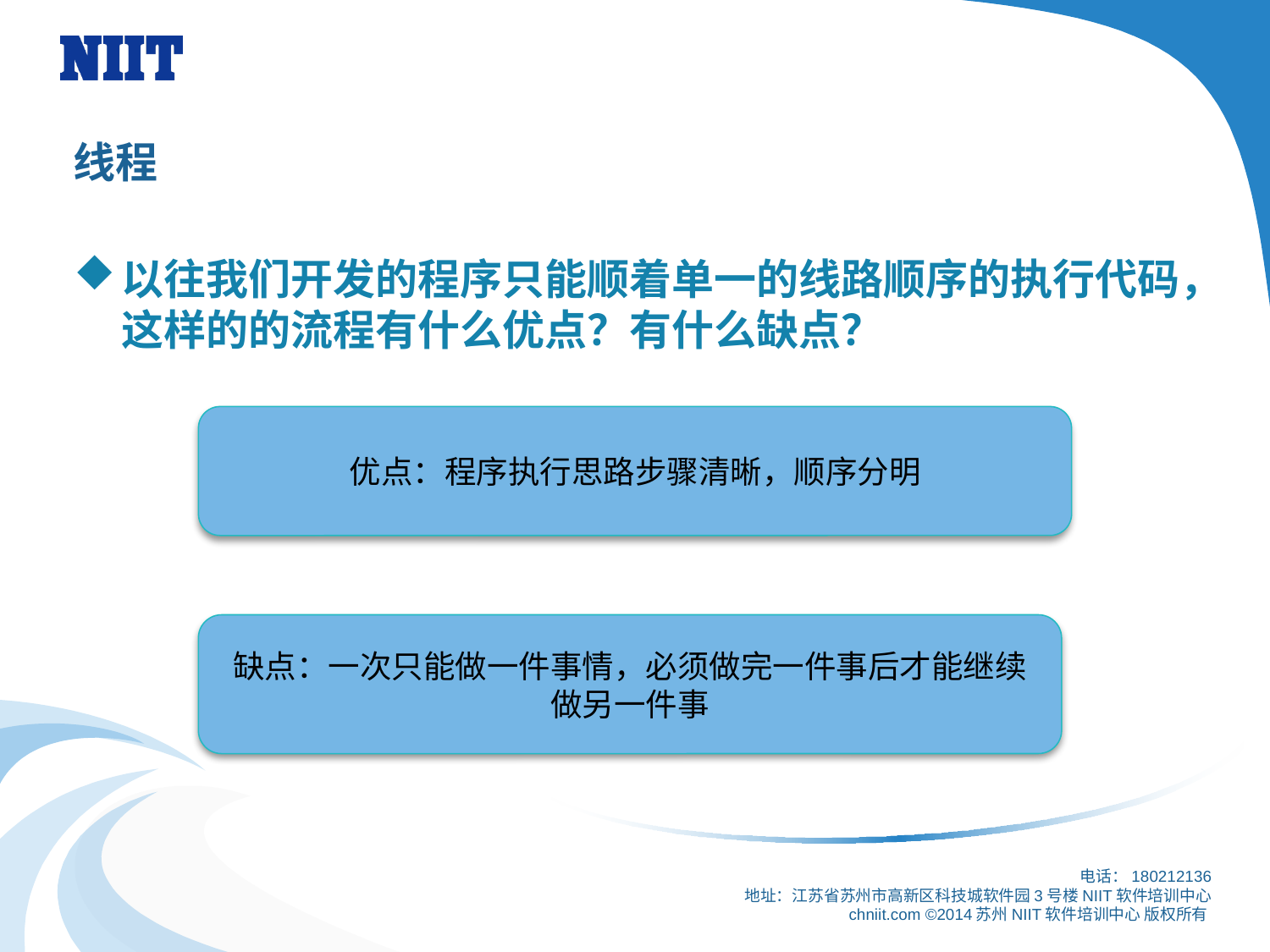

# 线程
以往我们开发的程序只能顺着单一的线路顺序的执行代码，这样的的流程有什么优点？有什么缺点？

优点：程序执行思路步骤清晰，顺序分明

缺点：一次只能做一件事情，必须做完一件事后才能继续做另一件事